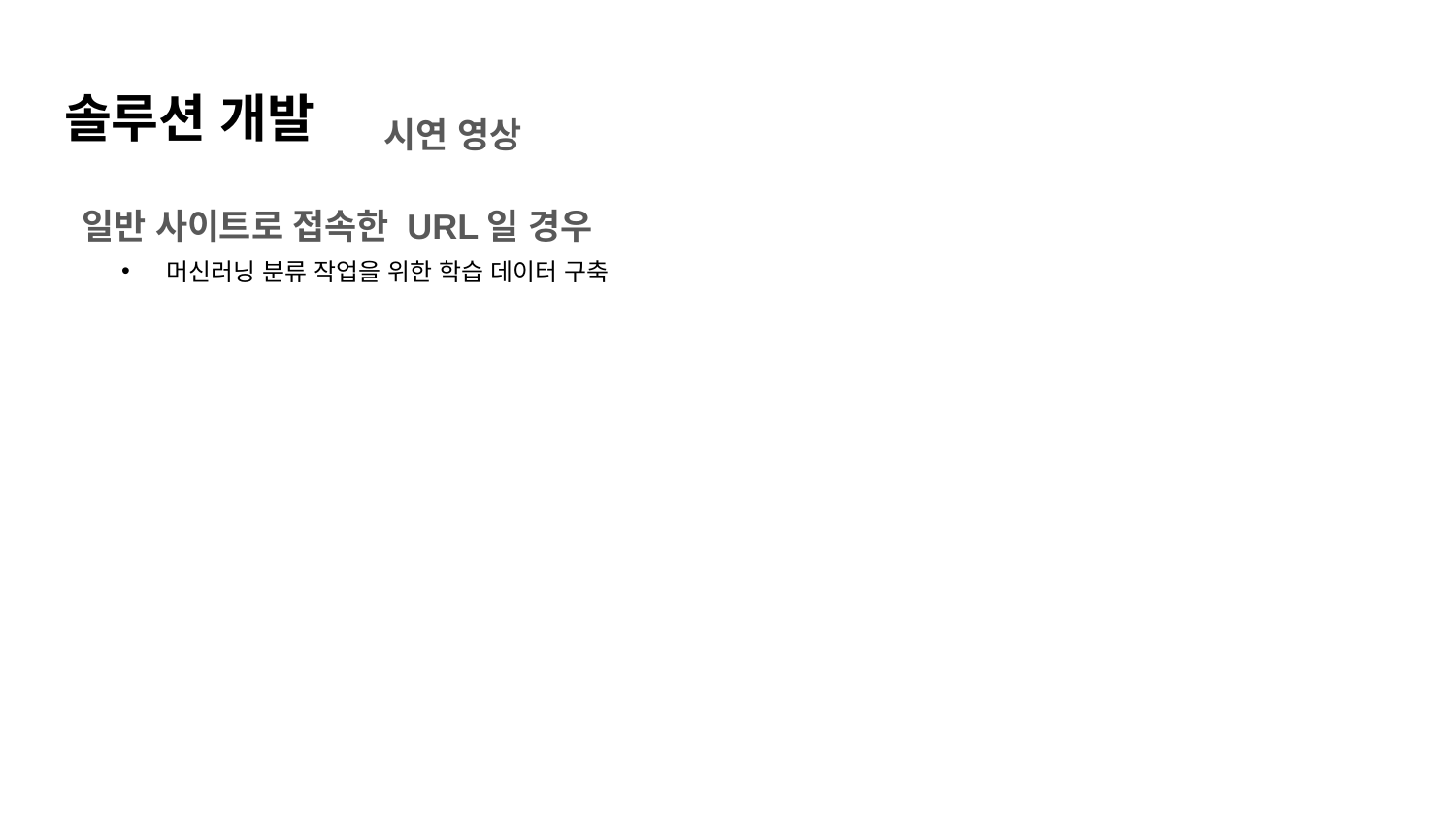

# 솔루션 개발
시연 영상
일반 사이트로 접속한 URL일 경우
머신러닝 분류 작업을 위한 학습 데이터 구축